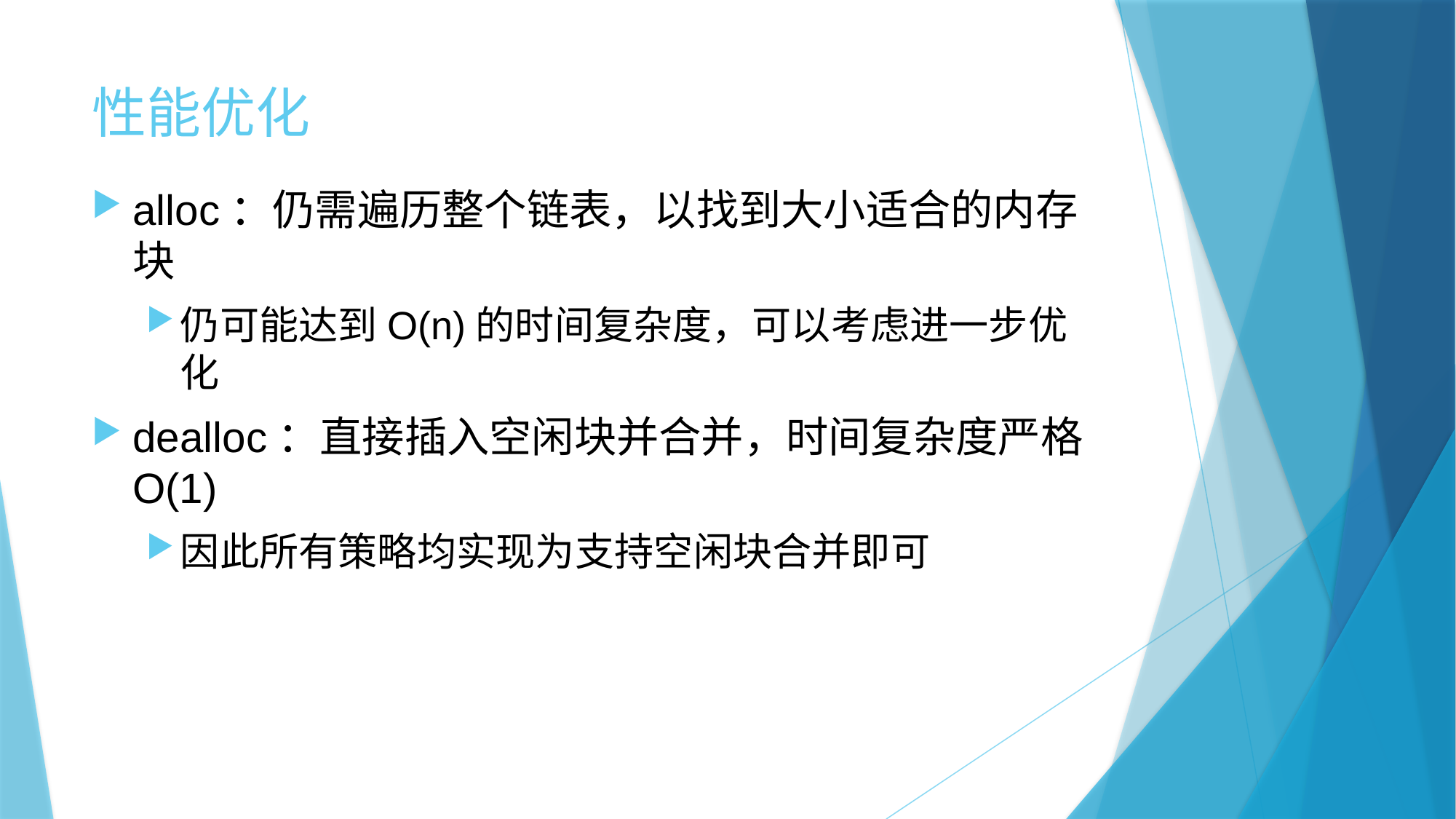

# 性能优化
alloc：仍需遍历整个链表，以找到大小适合的内存块
仍可能达到O(n)的时间复杂度，可以考虑进一步优化
dealloc：直接插入空闲块并合并，时间复杂度严格O(1)
因此所有策略均实现为支持空闲块合并即可